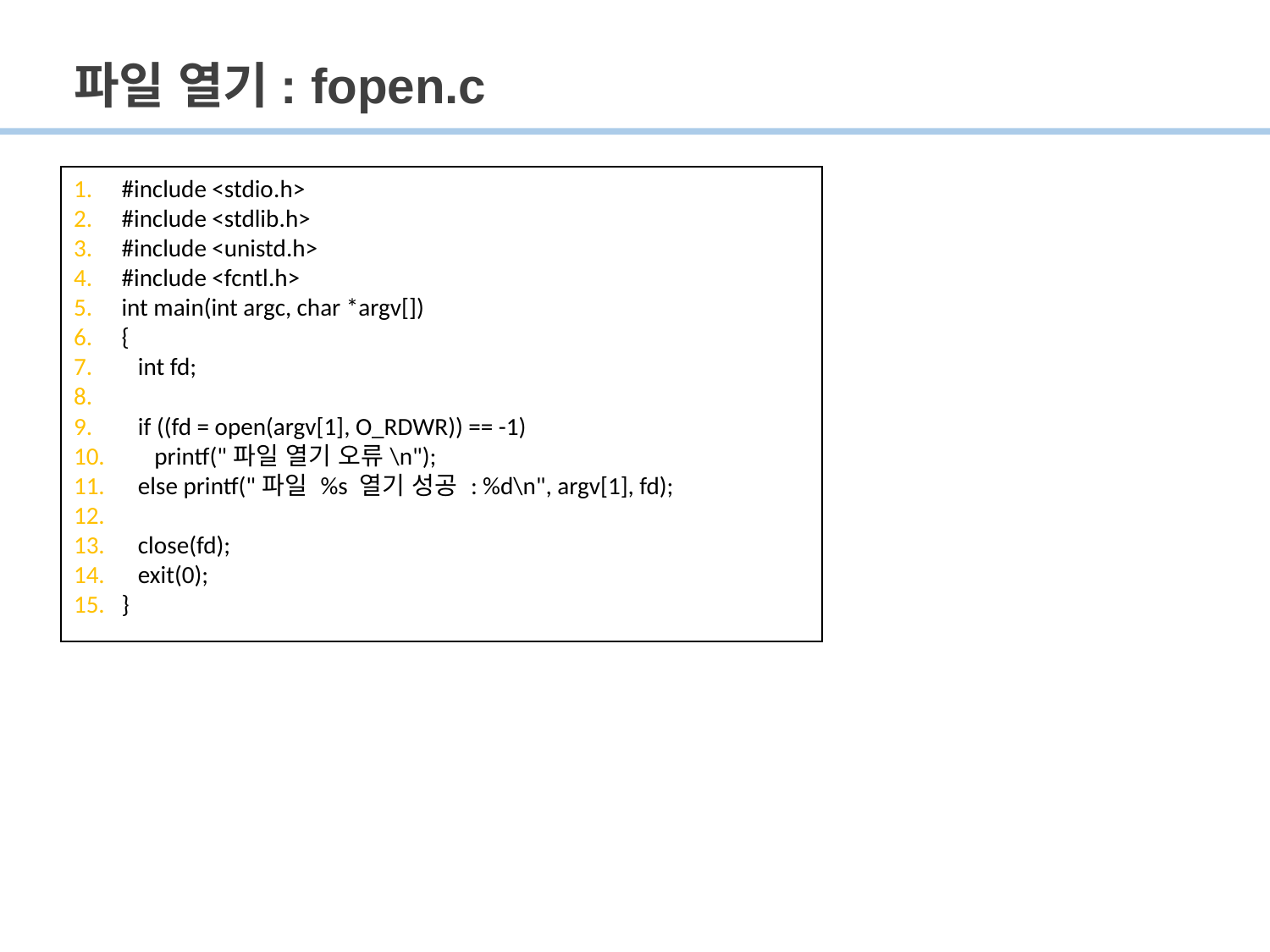

# 파일 열기: fopen.c
#include <stdio.h>
#include <stdlib.h>
#include <unistd.h>
#include <fcntl.h>
int main(int argc, char *argv[])
{
   int fd;

   if ((fd = open(argv[1], O_RDWR)) == -1)
      printf("파일 열기 오류\n");
   else printf("파일 %s 열기 성공 : %d\n", argv[1], fd);

   close(fd);
   exit(0);
}